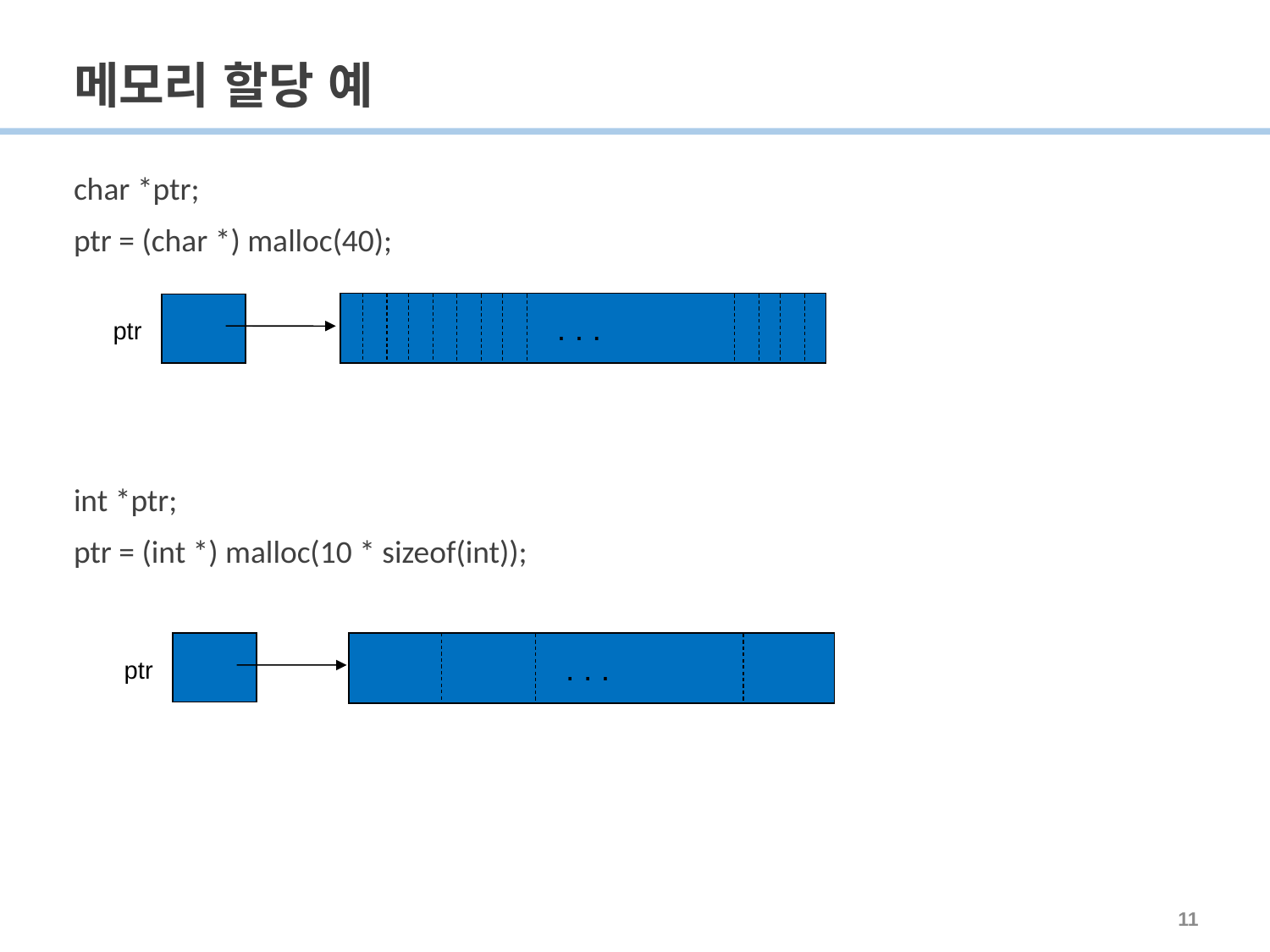

# 메모리 할당 예
char *ptr;
ptr = (char *) malloc(40);

int *ptr;
ptr = (int *) malloc(10 * sizeof(int));

                       . . .

ptr

                       . . .
ptr

11